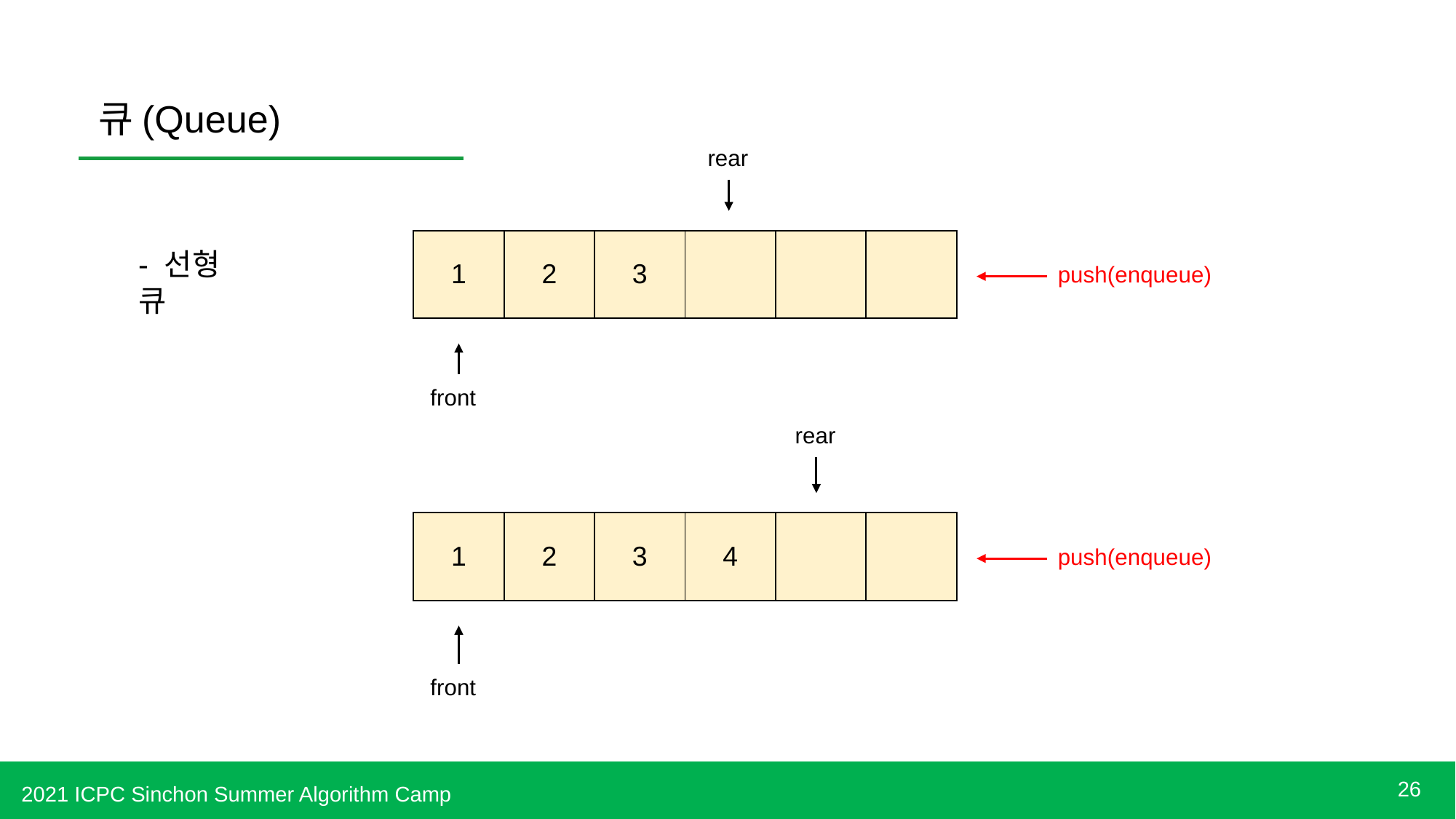

큐(Queue)
rear
| 1 | 2 | 3 |  |  |  |
| --- | --- | --- | --- | --- | --- |
- 선형 큐
push(enqueue)
front
rear
| 1 | 2 | 3 | 4 |  |  |
| --- | --- | --- | --- | --- | --- |
push(enqueue)
front

26
2021 ICPC Sinchon Summer Algorithm Camp